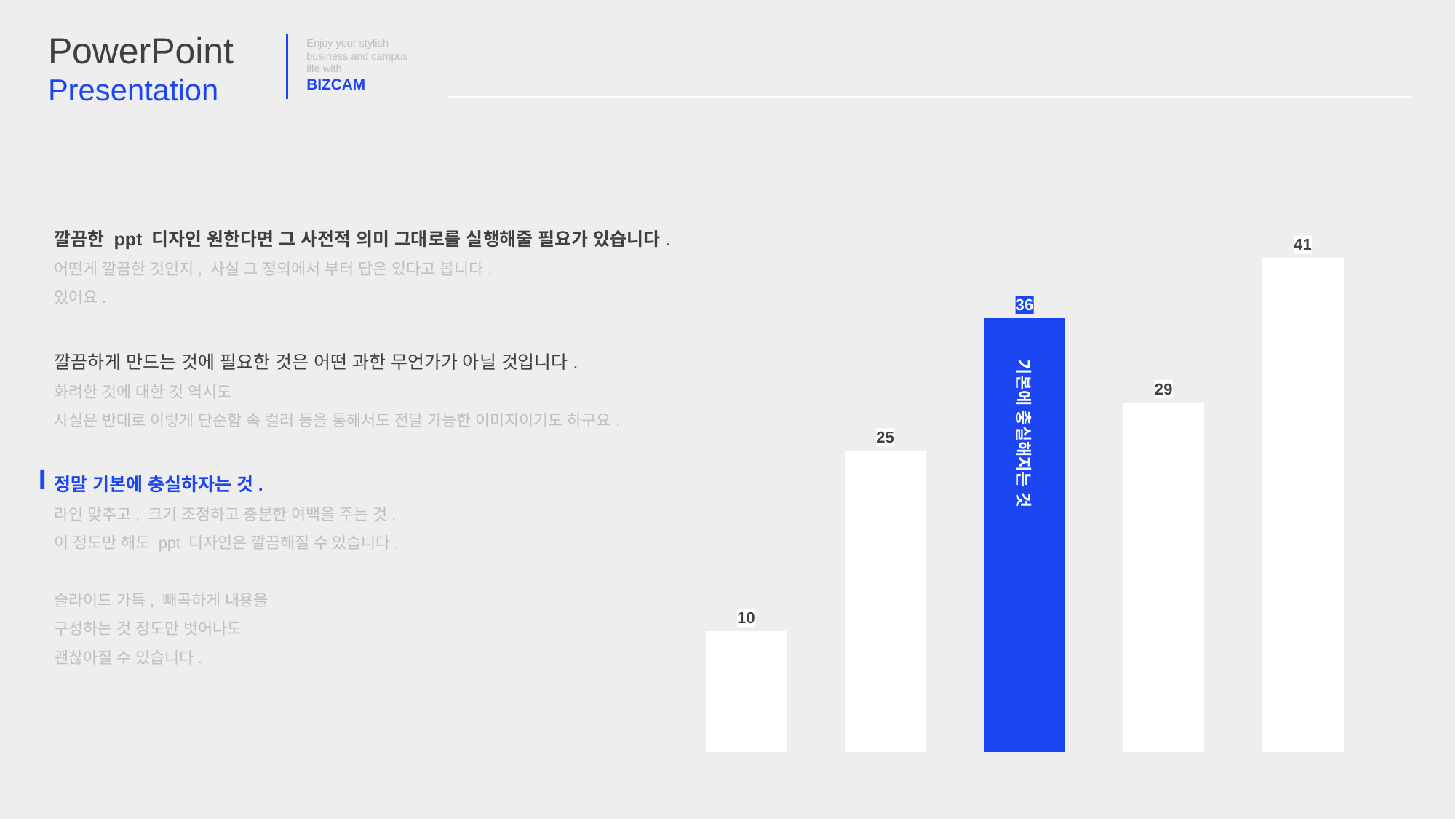

PowerPoint
Presentation
Enjoy your stylish business and campus life with
BIZCAM

### Chart

| Category | 계열 1 |
|---|---|
| 항목 1 | 10.0 |
| 항목 2 | 25.0 |
| 항목 3 | 36.0 |
| 항목 4 | 29.0 |
| 항목 5 | 41.0 |
깔끔한 ppt 디자인 원한다면 그 사전적 의미 그대로를 실행해줄 필요가 있습니다.
어떤게 깔끔한 것인지, 사실 그 정의에서 부터 답은 있다고 봅니다.
있어요.

깔끔하게 만드는 것에 필요한 것은 어떤 과한 무언가가 아닐 것입니다.
화려한 것에 대한 것 역시도
사실은 반대로 이렇게 단순함 속 컬러 등을 통해서도 전달 가능한 이미지이기도 하구요.

정말 기본에 충실하자는 것.
라인 맞추고, 크기 조정하고 충분한 여백을 주는 것.
이 정도만 해도 ppt 디자인은 깔끔해질 수 있습니다.

슬라이드 가득, 빼곡하게 내용을
구성하는 것 정도만 벗어나도
괜찮아질 수 있습니다.
기본에 충실해지는 것